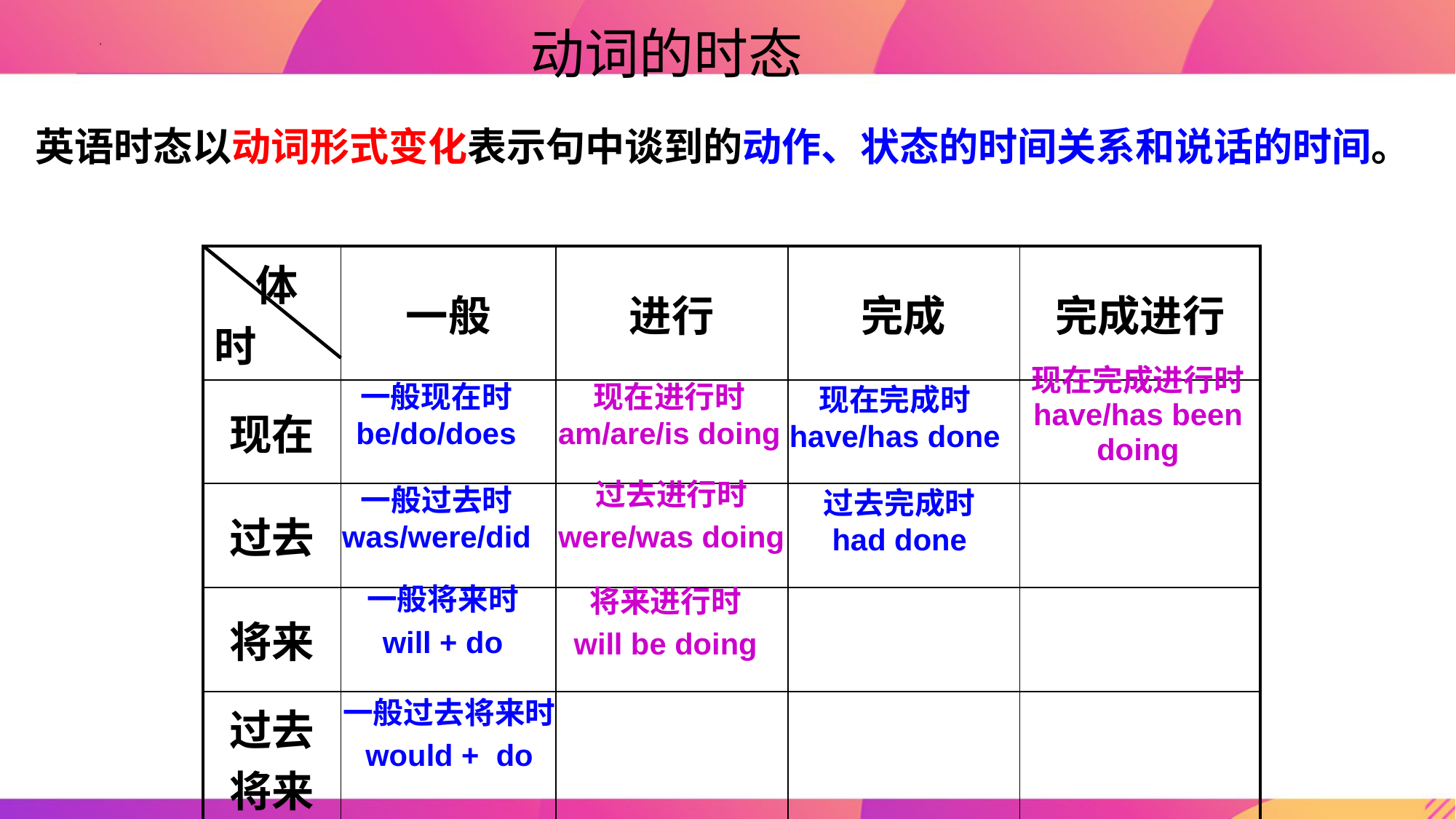

动词的时态
英语时态以动词形式变化表示句中谈到的动作、状态的时间关系和说话的时间。
| 体 时 | 一般 | 进行 | 完成 | 完成进行 |
| --- | --- | --- | --- | --- |
| 现在 |  |  |  |  |
| 过去 |  |  |  |  |
| 将来 |  |  |  |  |
| 过去将来 |  |  |  |  |

现在完成进行时
have/has been doing
一般现在时
be/do/does
现在进行时
am/are/is doing
现在完成时
have/has done
过去进行时
were/was doing
一般过去时
was/were/did
过去完成时
had done
一般将来时
will + do
将来进行时
will be doing
一般过去将来时
would +  do